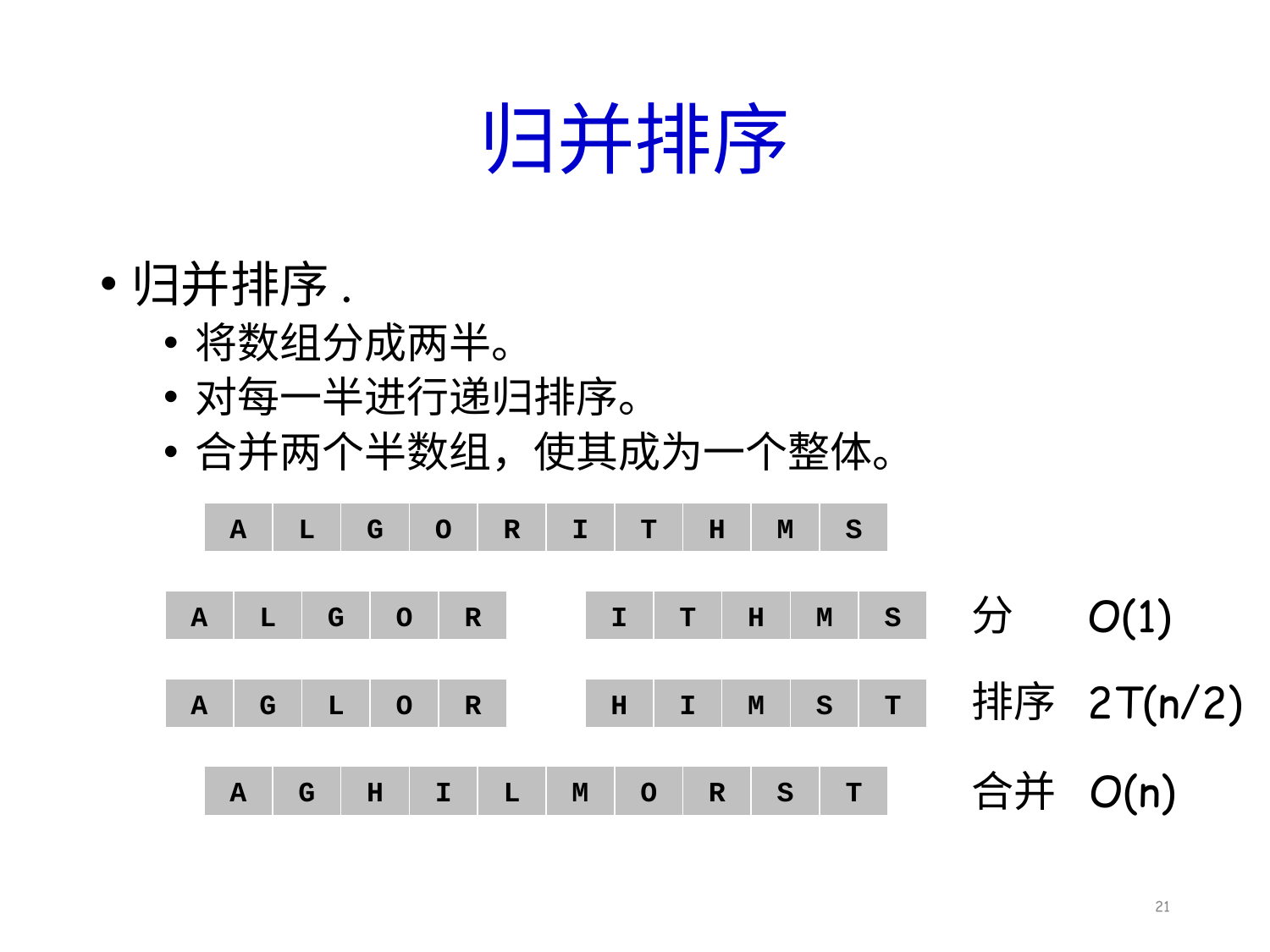

# 归并排序
归并排序.
将数组分成两半。
对每一半进行递归排序。
合并两个半数组，使其成为一个整体。
A
L
G
O
R
I
T
H
M
S
A
L
G
O
R
I
T
H
M
S
A
G
L
O
R
H
I
M
S
T
A
G
H
I
L
M
O
R
S
T
分
O(1)
排序
2T(n/2)
合并
O(n)
21